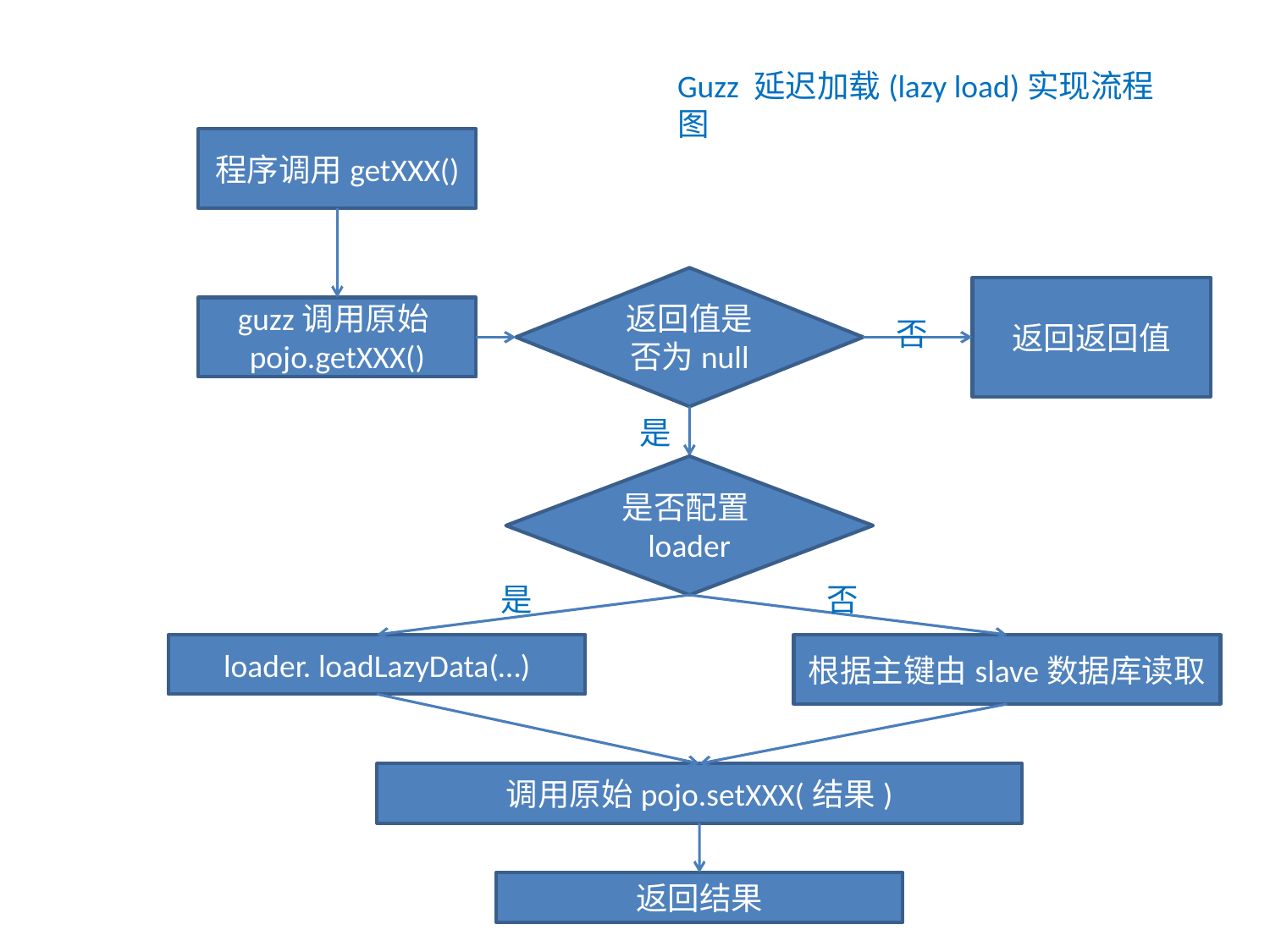

Guzz 延迟加载(lazy load)实现流程图
程序调用getXXX()
返回值是否为null
返回返回值
guzz调用原始pojo.getXXX()
否
是
是否配置loader
是
否
loader. loadLazyData(…)
根据主键由slave数据库读取
调用原始pojo.setXXX(结果)
返回结果